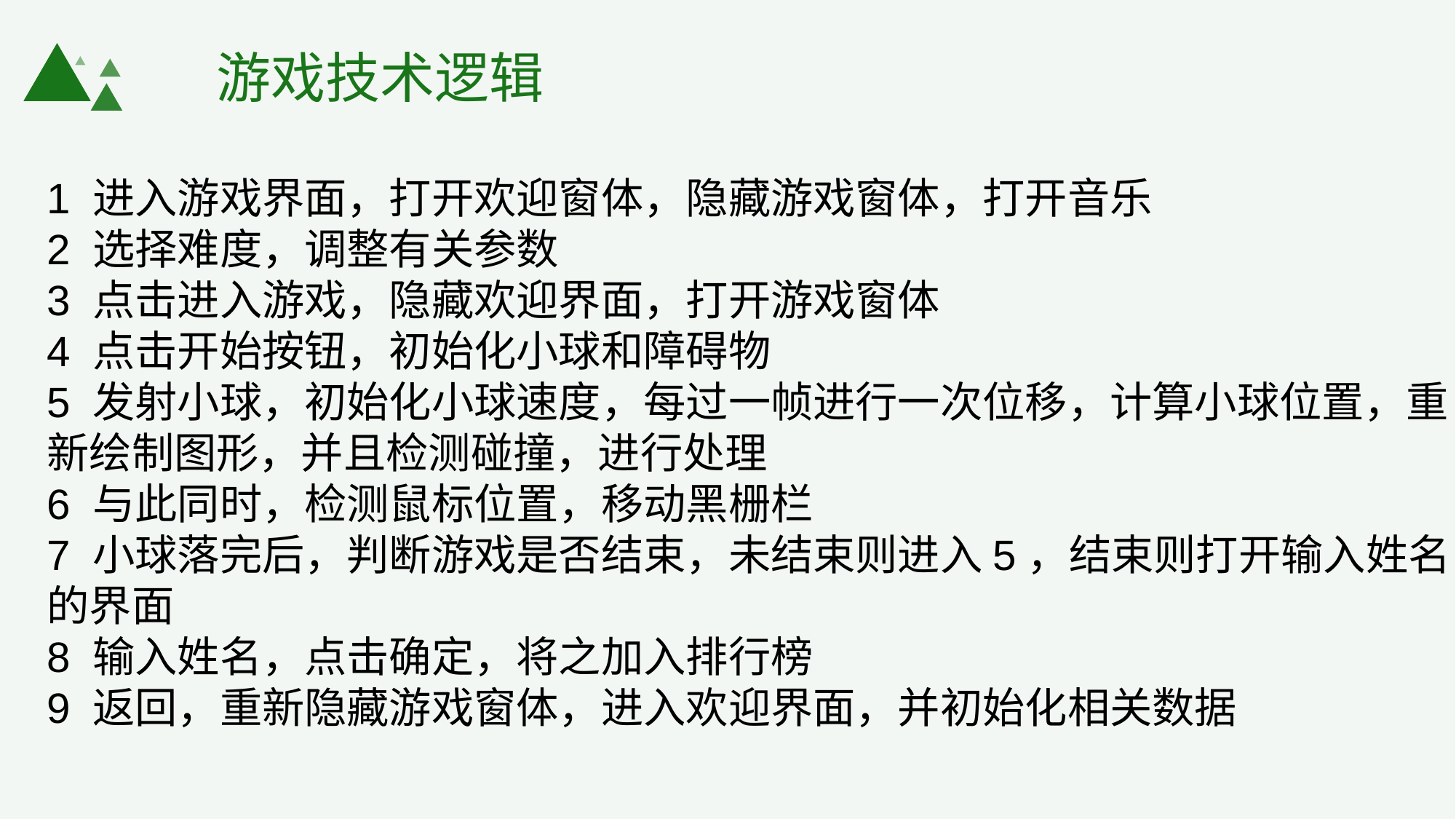

游戏技术逻辑

1 进入游戏界面，打开欢迎窗体，隐藏游戏窗体，打开音乐
2 选择难度，调整有关参数
3 点击进入游戏，隐藏欢迎界面，打开游戏窗体
4 点击开始按钮，初始化小球和障碍物
5 发射小球，初始化小球速度，每过一帧进行一次位移，计算小球位置，重新绘制图形，并且检测碰撞，进行处理
6 与此同时，检测鼠标位置，移动黑栅栏
7 小球落完后，判断游戏是否结束，未结束则进入5，结束则打开输入姓名的界面
8 输入姓名，点击确定，将之加入排行榜
9 返回，重新隐藏游戏窗体，进入欢迎界面，并初始化相关数据